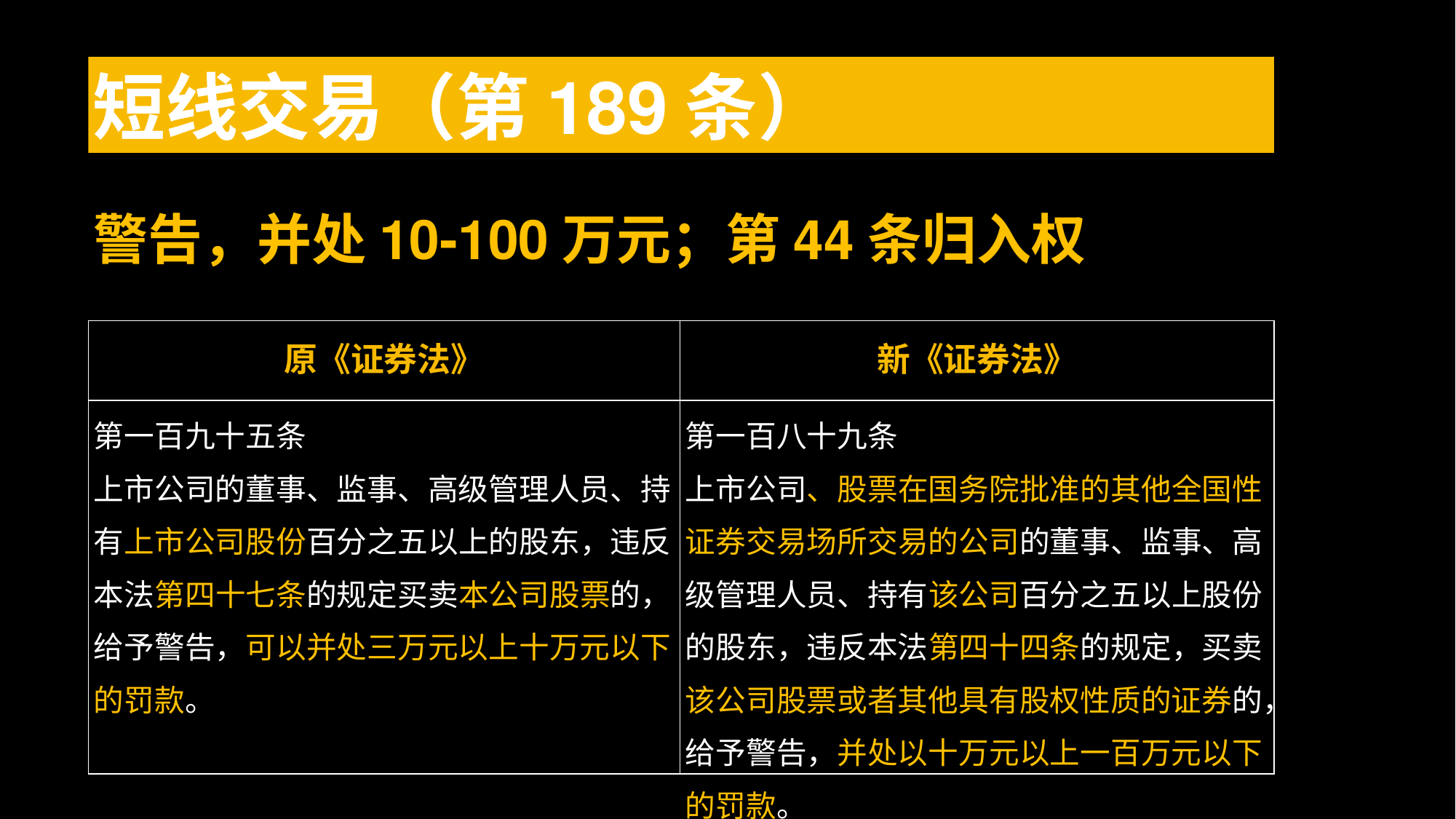

短线交易（第189条）
警告，并处10-100万元；第44条归入权
| 原《证券法》 | 新《证券法》 |
| --- | --- |
| 第一百九十五条 上市公司的董事、监事、高级管理人员、持有上市公司股份百分之五以上的股东，违反本法第四十七条的规定买卖本公司股票的，给予警告，可以并处三万元以上十万元以下的罚款。 | 第一百八十九条 上市公司、股票在国务院批准的其他全国性证券交易场所交易的公司的董事、监事、高级管理人员、持有该公司百分之五以上股份的股东，违反本法第四十四条的规定，买卖该公司股票或者其他具有股权性质的证券的，给予警告，并处以十万元以上一百万元以下的罚款。 |